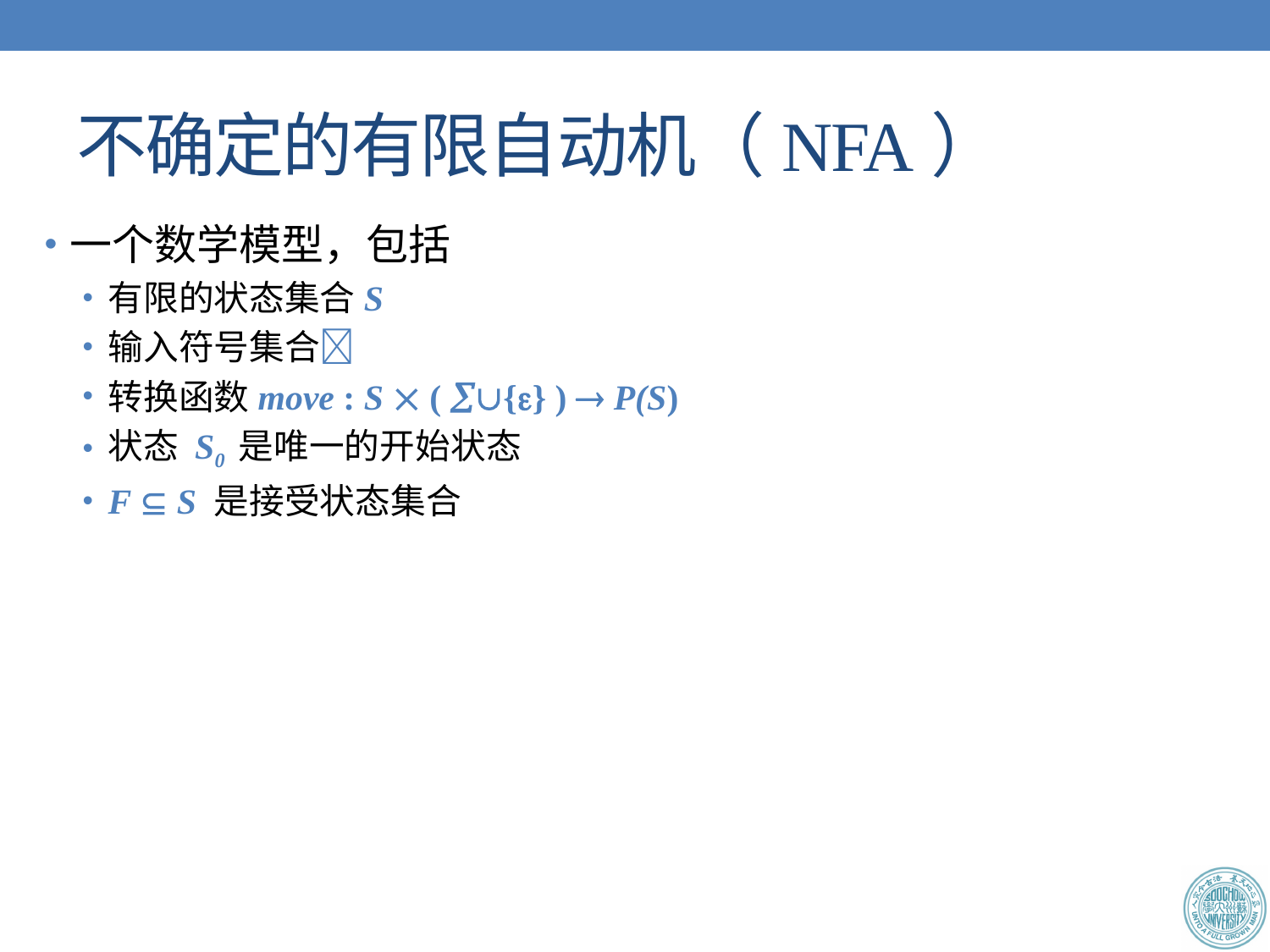

# 不确定的有限自动机（NFA）
一个数学模型，包括
有限的状态集合S
输入符号集合∑
转换函数move : S × ( ∑∪{ε} ) → P(S)
状态 S0 是唯一的开始状态
F ⊆ S 是接受状态集合